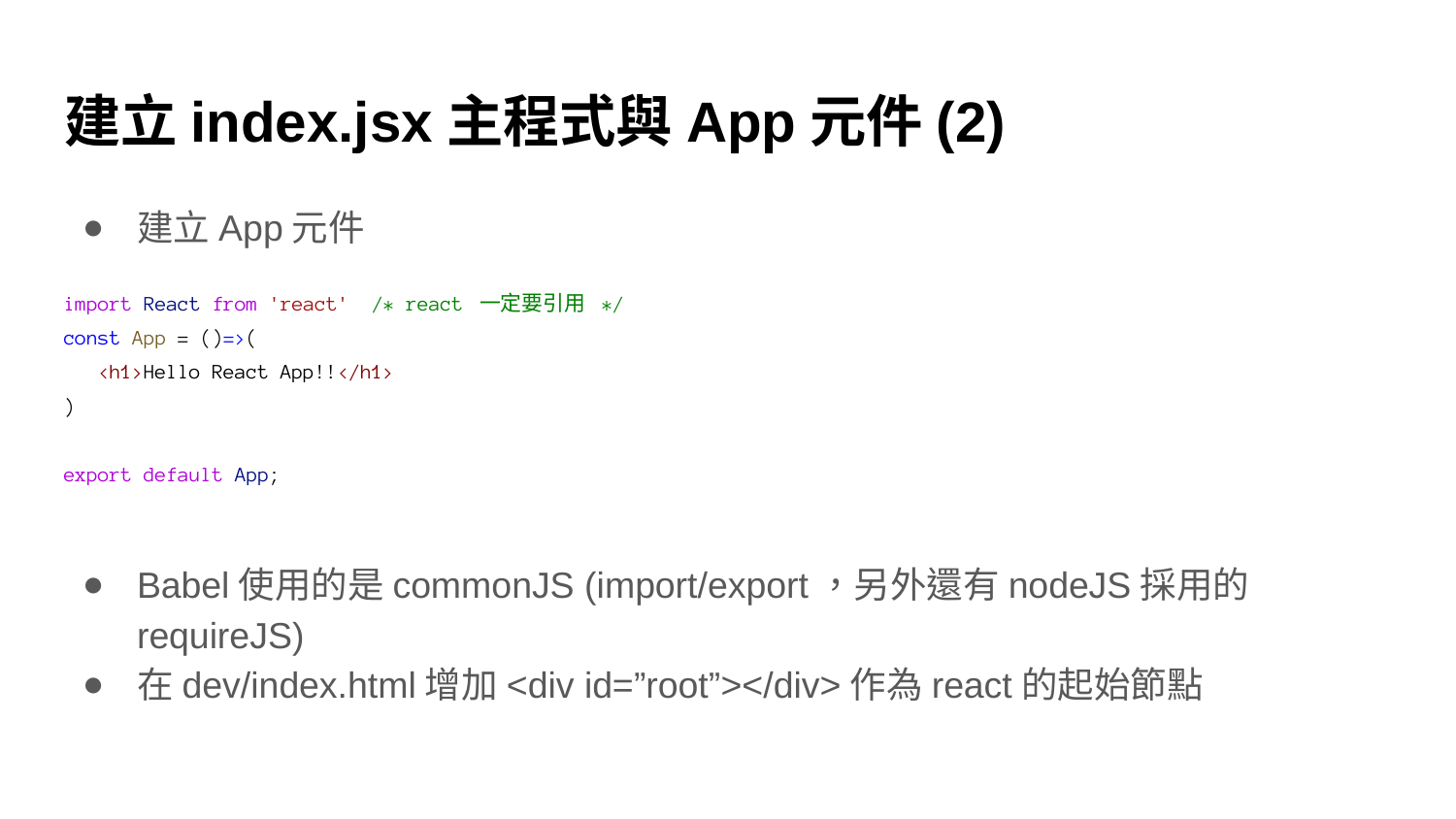

# 建立index.jsx主程式與App元件(2)
建立App元件
import React from 'react'  /* react 一定要引用 */
const App = ()=>(
   <h1>Hello React App!!</h1>
)

export default App;

Babel使用的是commonJS (import/export，另外還有nodeJS採用的requireJS)
在dev/index.html增加<div id=”root”></div>作為react的起始節點